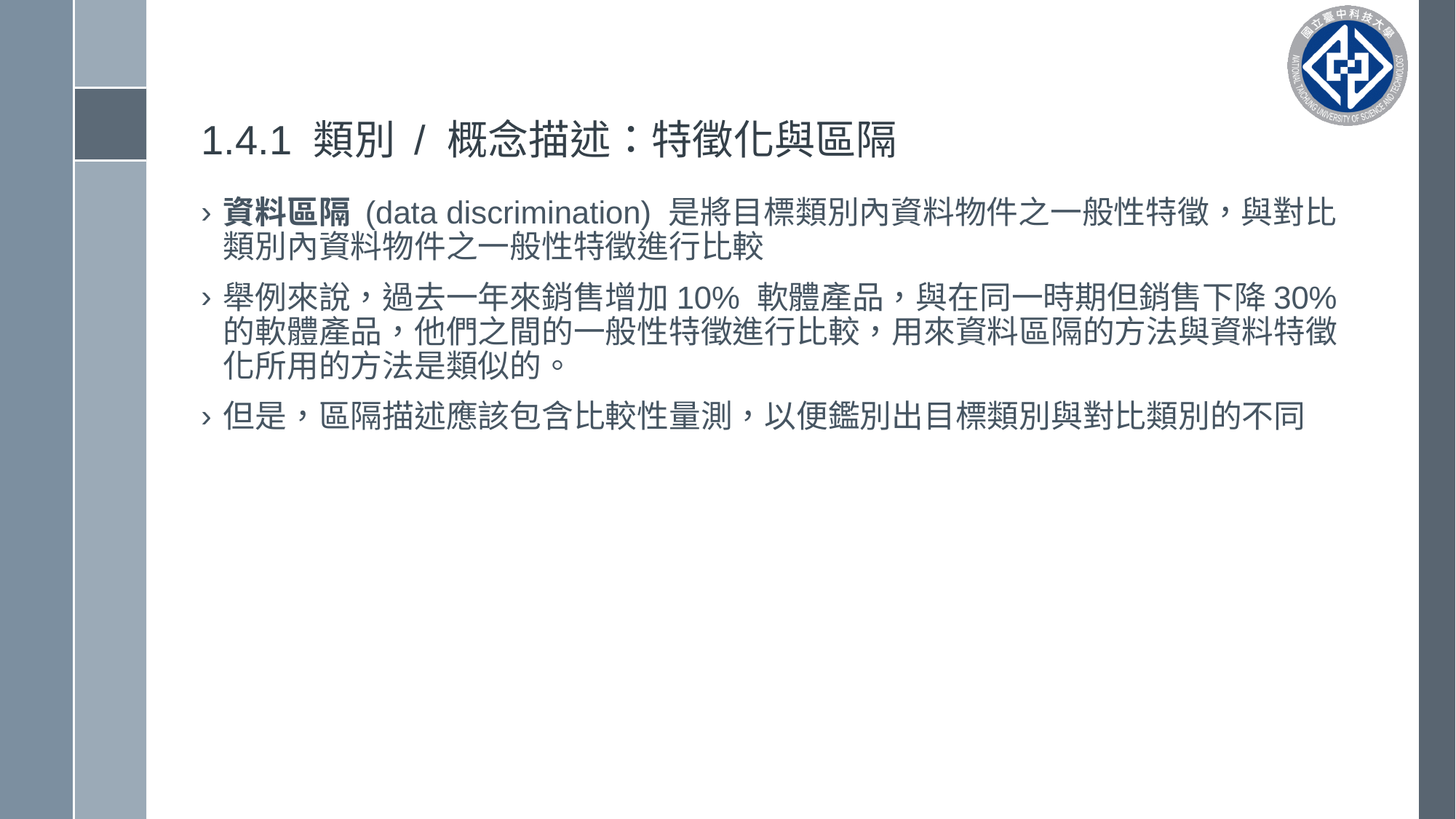

# 1.4.1 類別 / 概念描述：特徵化與區隔
資料區隔 (data discrimination) 是將目標類別內資料物件之一般性特徵，與對比類別內資料物件之一般性特徵進行比較
舉例來說，過去一年來銷售增加10% 軟體產品，與在同一時期但銷售下降30% 的軟體產品，他們之間的一般性特徵進行比較，用來資料區隔的方法與資料特徵化所用的方法是類似的。
但是，區隔描述應該包含比較性量測，以便鑑別出目標類別與對比類別的不同